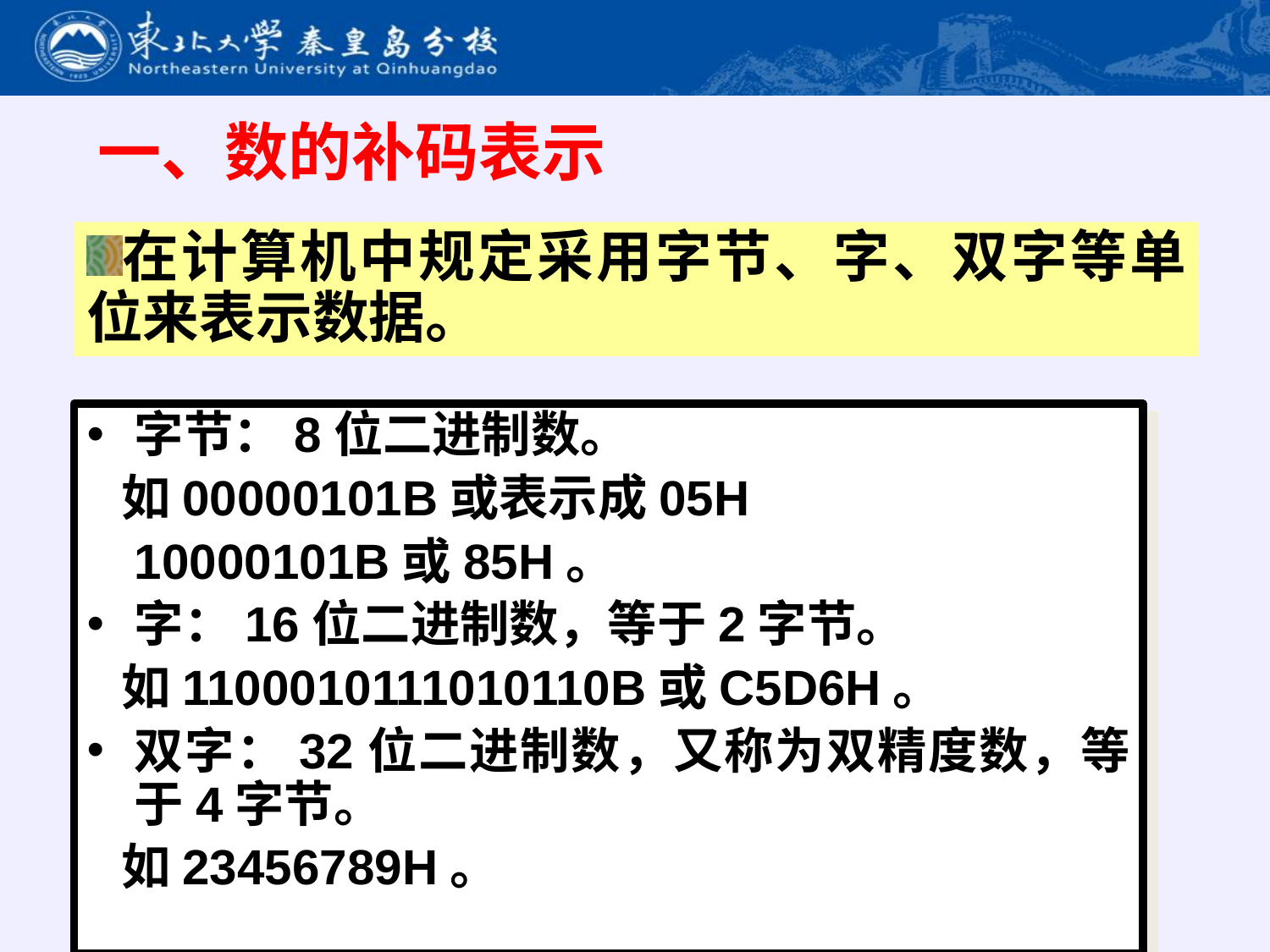

一、数的补码表示
在计算机中规定采用字节、字、双字等单位来表示数据。
字节：8位二进制数。
  如00000101B或表示成05H
	10000101B或85H。
字：16位二进制数，等于2字节。
  如1100010111010110B或C5D6H。
双字：32位二进制数，又称为双精度数，等于4字节。
  如23456789H。